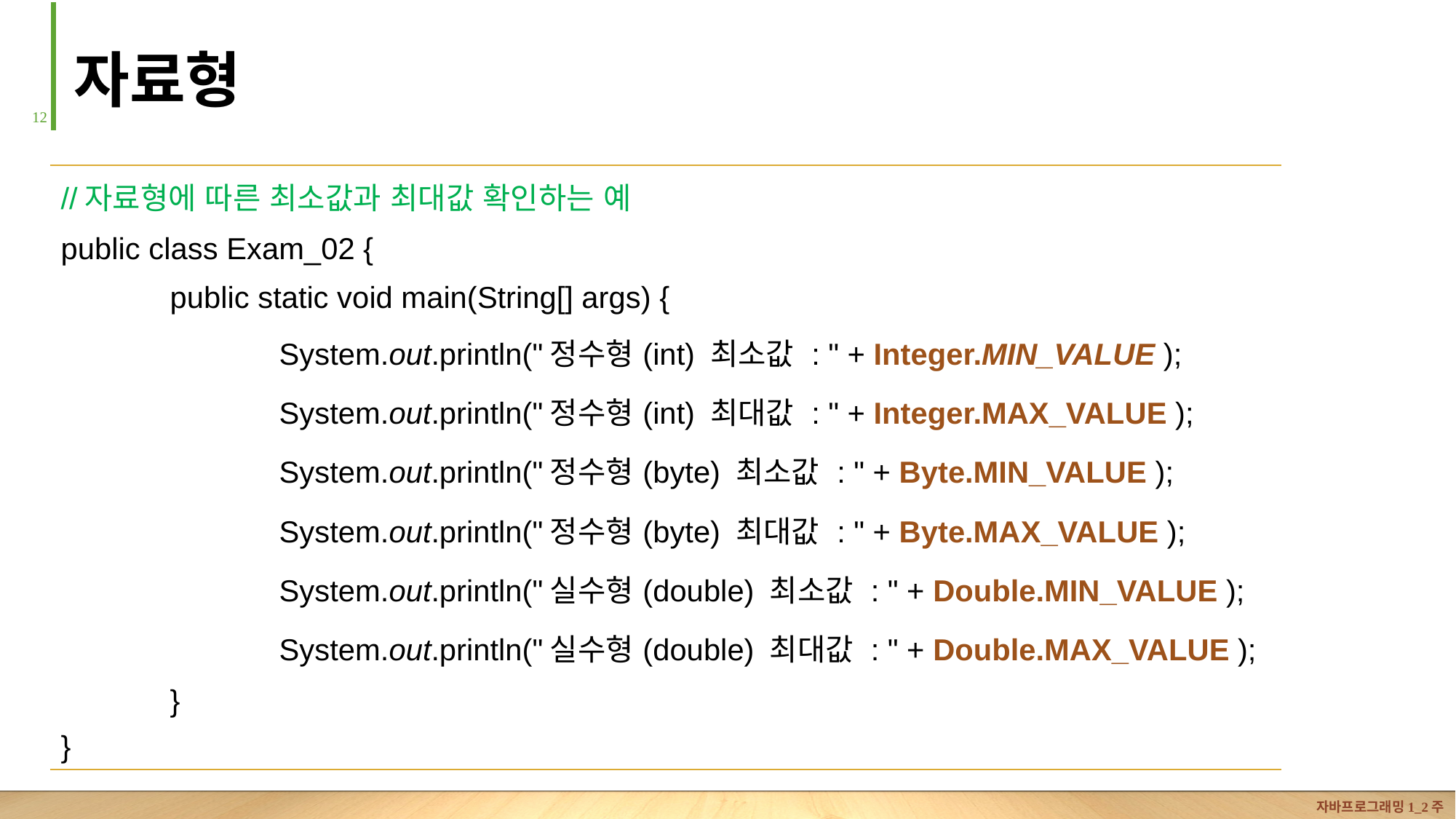

# 자료형
12
| //자료형에 따른 최소값과 최대값 확인하는 예 public class Exam\_02 { public static void main(String[] args) { System.out.println("정수형(int) 최소값 : " + Integer.MIN\_VALUE ); System.out.println("정수형(int) 최대값 : " + Integer.MAX\_VALUE ); System.out.println("정수형(byte) 최소값 : " + Byte.MIN\_VALUE ); System.out.println("정수형(byte) 최대값 : " + Byte.MAX\_VALUE ); System.out.println("실수형(double) 최소값 : " + Double.MIN\_VALUE ); System.out.println("실수형(double) 최대값 : " + Double.MAX\_VALUE ); } } |
| --- |
자바프로그래밍1_2주